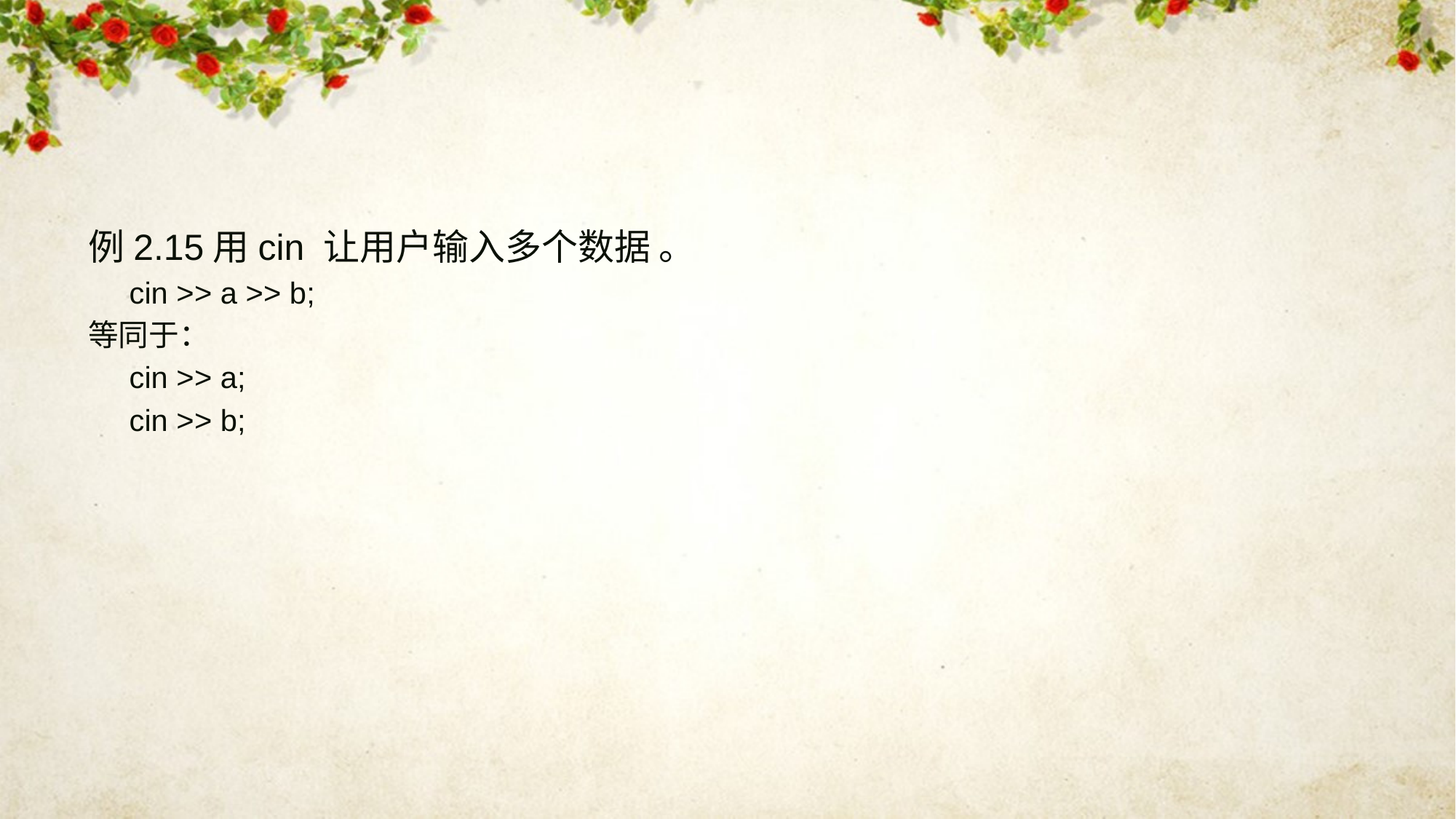

#
例2.15用cin 让用户输入多个数据 。
	cin >> a >> b;
等同于：
	cin >> a;
	cin >> b;